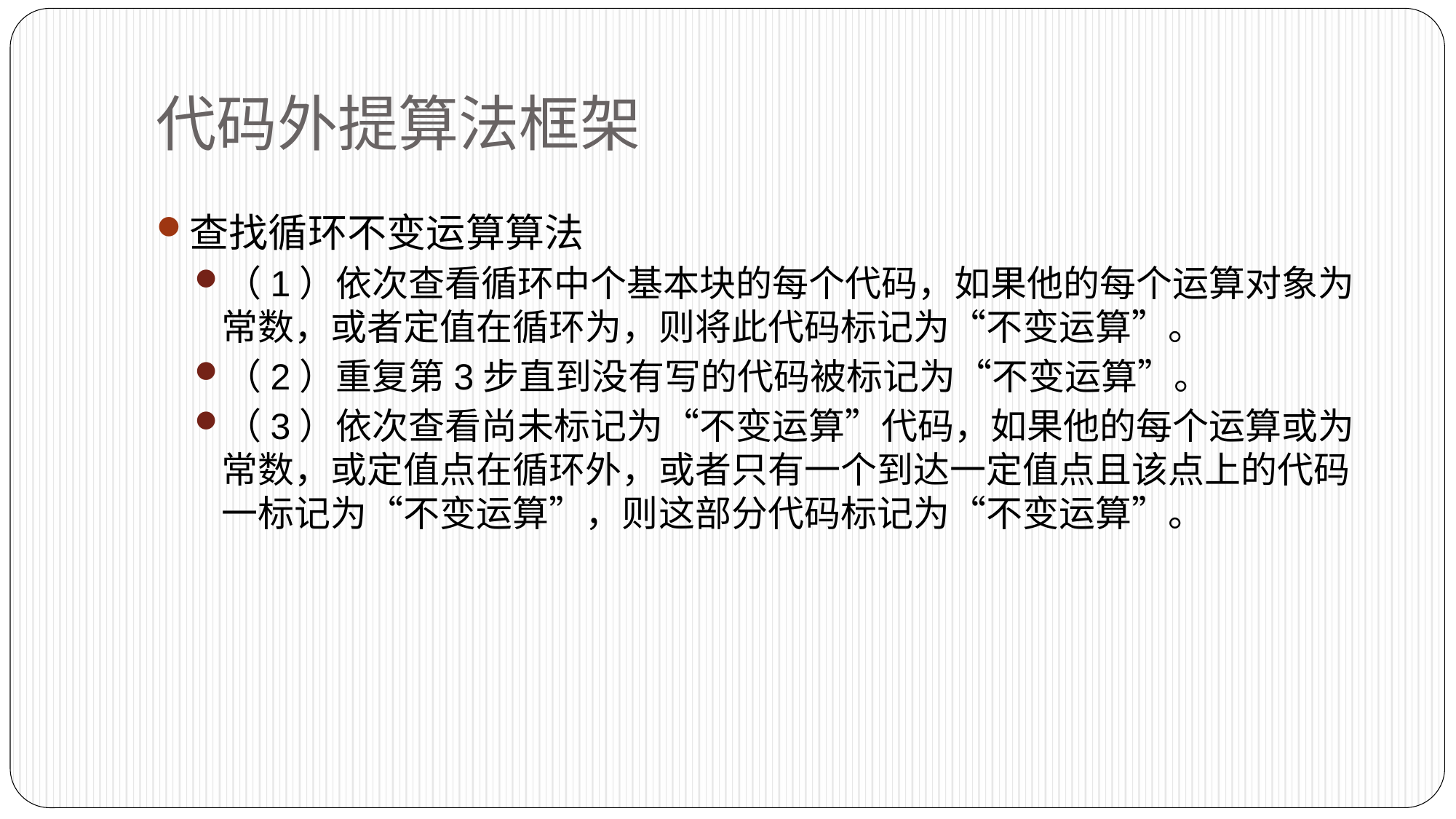

# 代码外提算法框架
查找循环不变运算算法
（1）依次查看循环中个基本块的每个代码，如果他的每个运算对象为常数，或者定值在循环为，则将此代码标记为“不变运算”。
（2）重复第3步直到没有写的代码被标记为“不变运算”。
（3）依次查看尚未标记为“不变运算”代码，如果他的每个运算或为常数，或定值点在循环外，或者只有一个到达一定值点且该点上的代码一标记为“不变运算”，则这部分代码标记为“不变运算”。